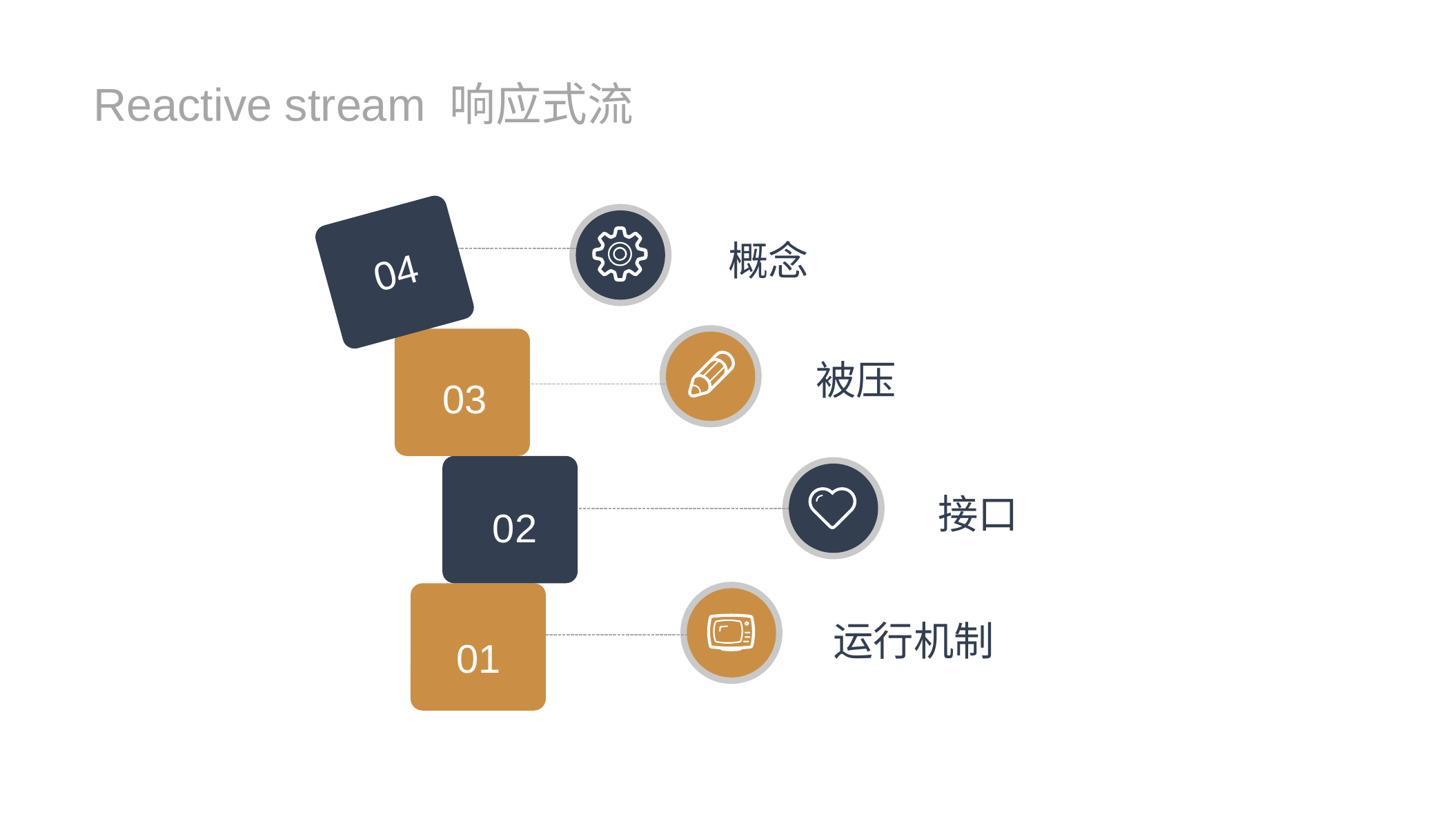

Reactive stream 响应式流

04
概念

03
被压

02

接口

01
运行机制